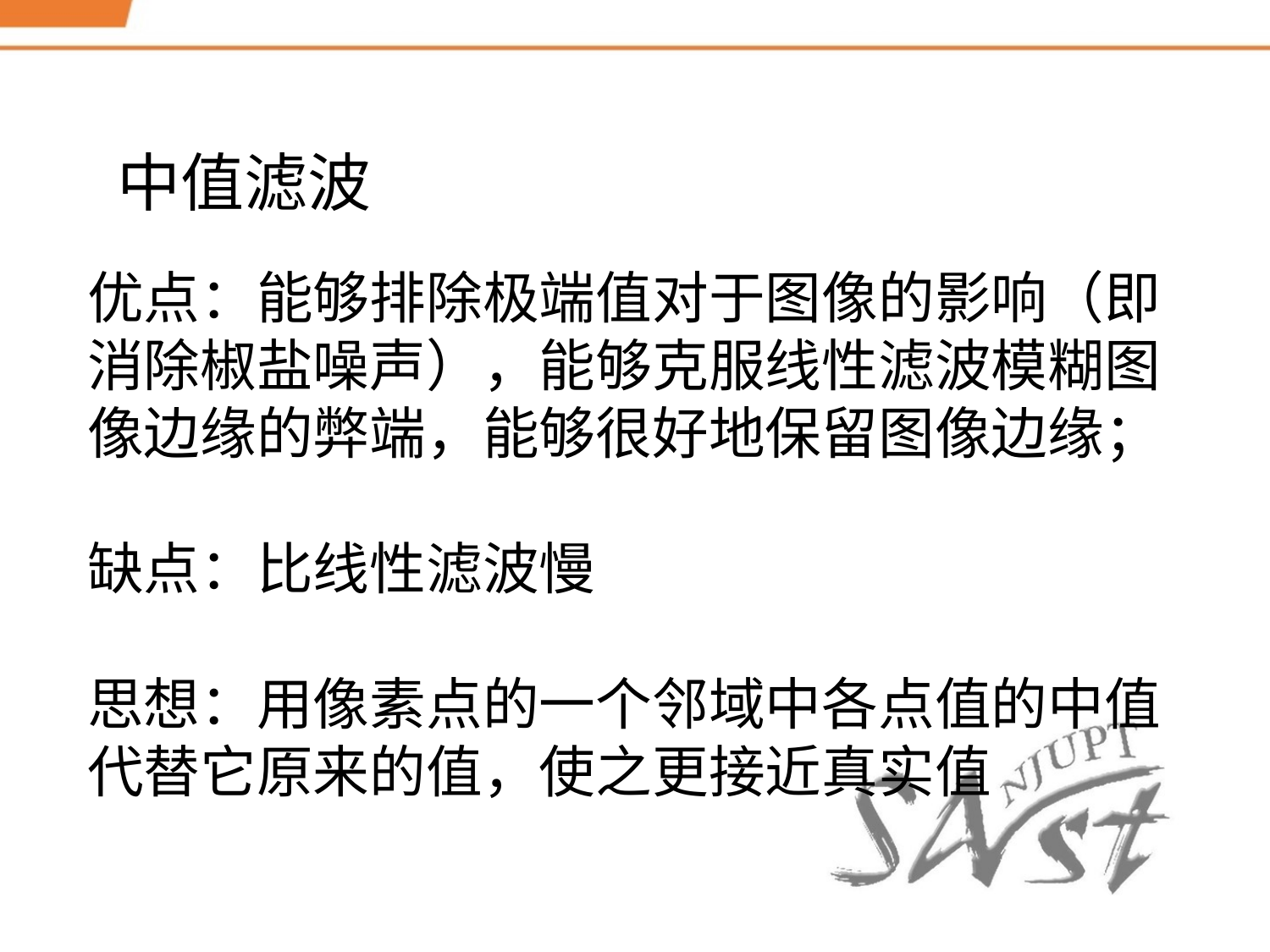

中值滤波
优点：能够排除极端值对于图像的影响（即消除椒盐噪声），能够克服线性滤波模糊图像边缘的弊端，能够很好地保留图像边缘；

缺点：比线性滤波慢

思想：用像素点的一个邻域中各点值的中值代替它原来的值，使之更接近真实值